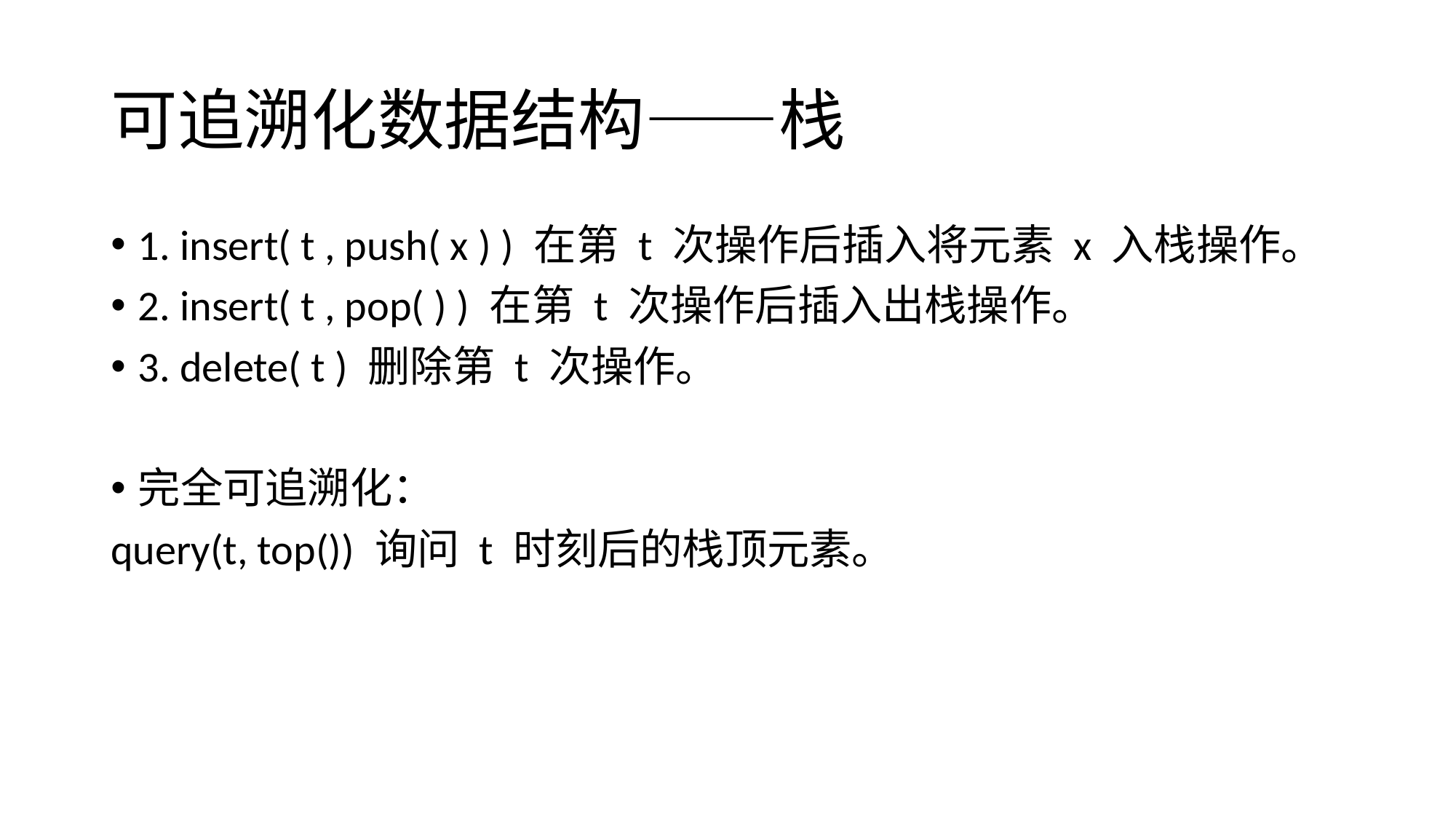

# 可追溯化数据结构——栈
1. insert( t , push( x ) ) 在第 t 次操作后插入将元素 x 入栈操作。
2. insert( t , pop( ) ) 在第 t 次操作后插入出栈操作。
3. delete( t ) 删除第 t 次操作。

完全可追溯化：
query(t, top()) 询问 t 时刻后的栈顶元素。